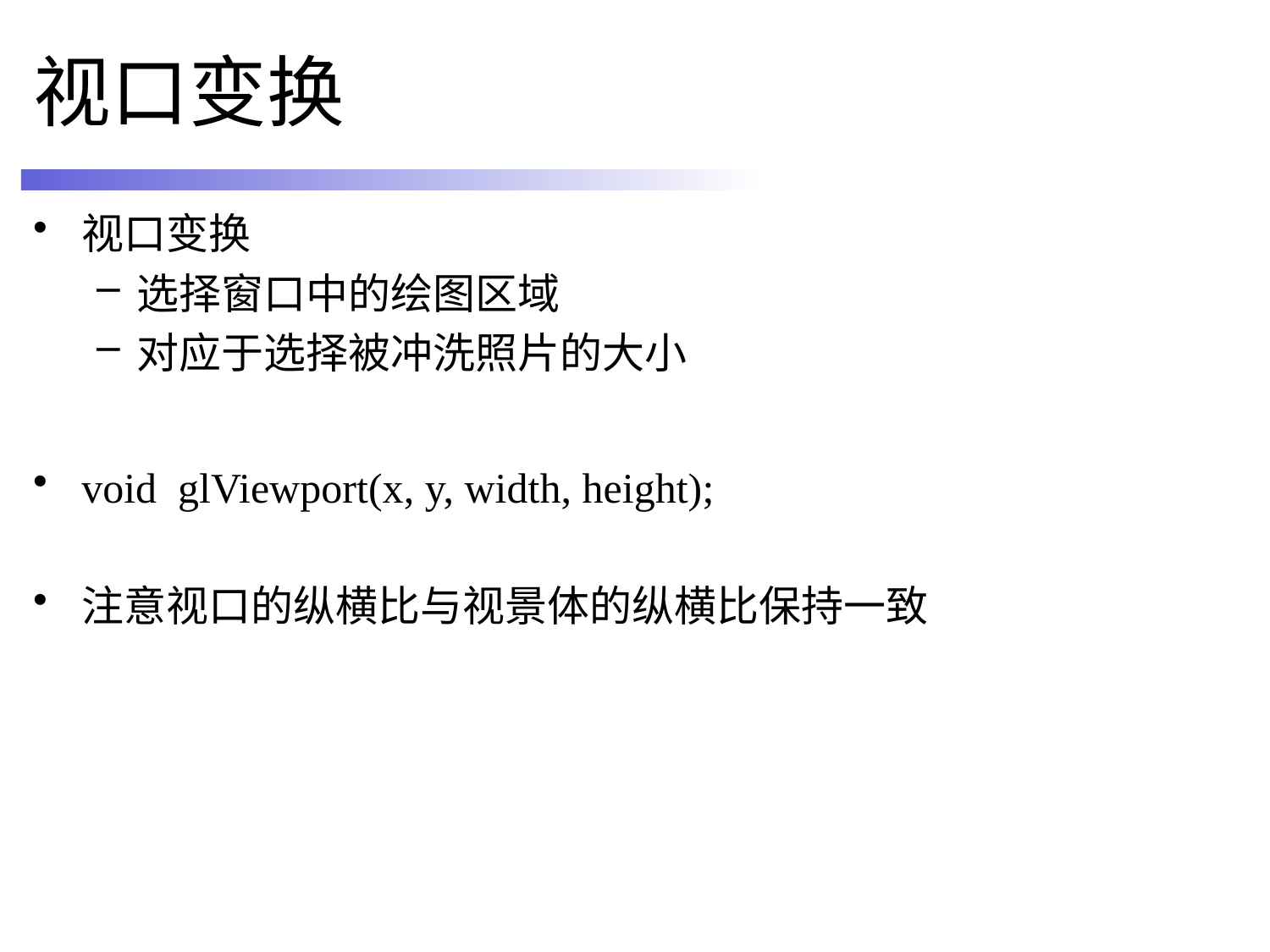

# 视口变换
视口变换
选择窗口中的绘图区域
对应于选择被冲洗照片的大小

void  glViewport(x, y, width, height);

注意视口的纵横比与视景体的纵横比保持一致